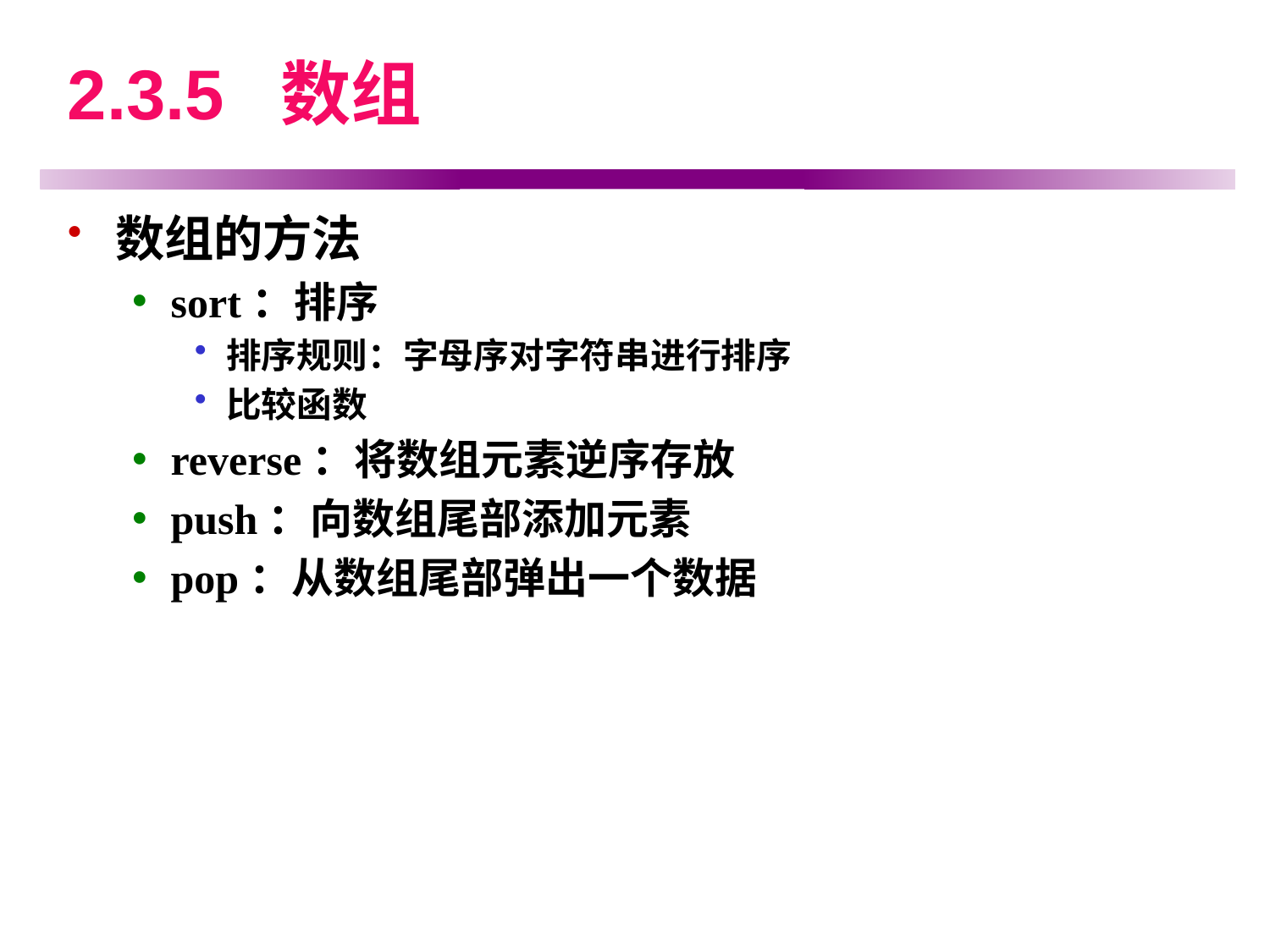

# 2.3.5  数组
数组的方法
sort：排序
排序规则：字母序对字符串进行排序
比较函数
reverse：将数组元素逆序存放
push：向数组尾部添加元素
pop：从数组尾部弹出一个数据